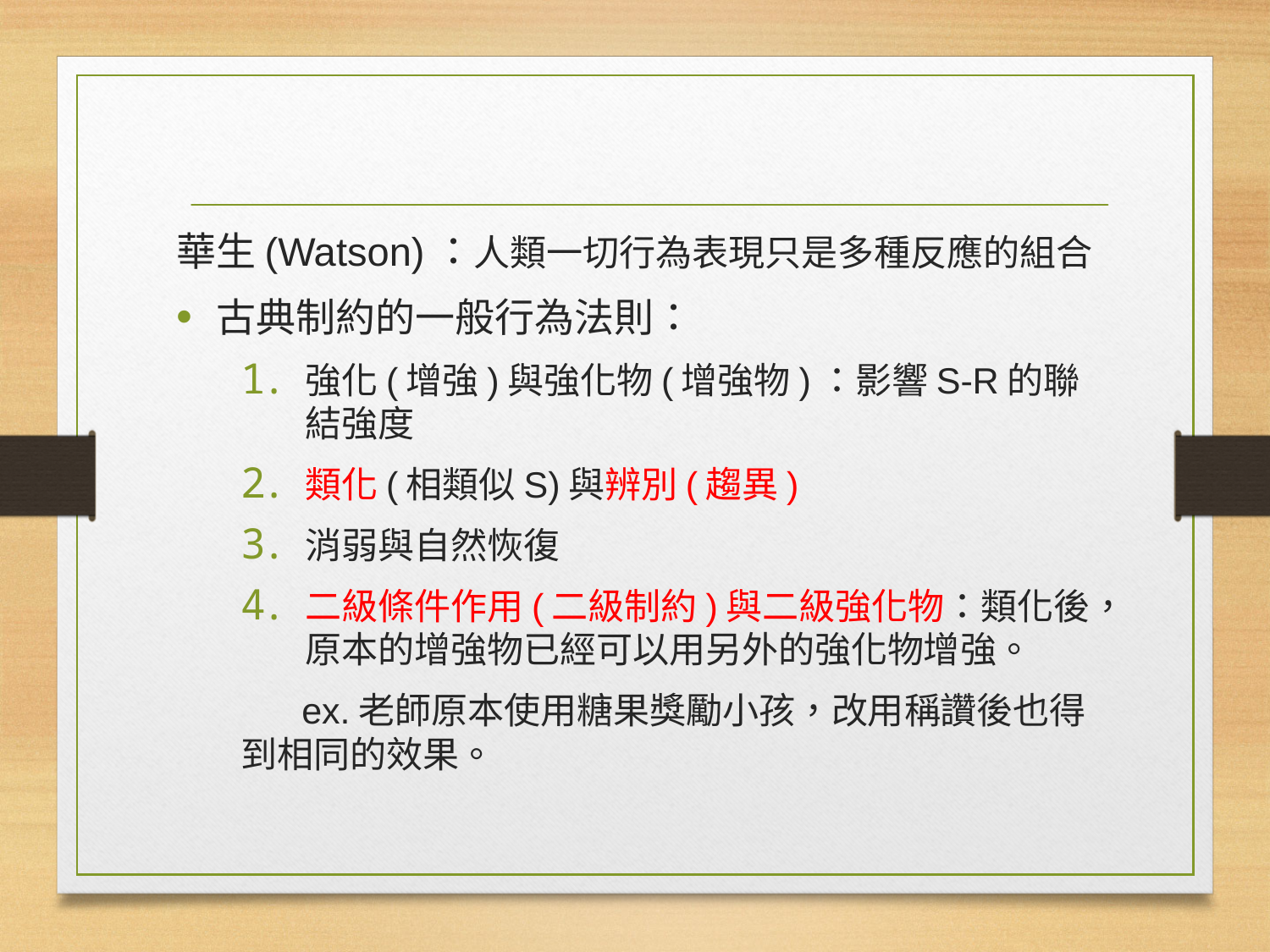

#
華生(Watson)：人類一切行為表現只是多種反應的組合
古典制約的一般行為法則：
強化(增強)與強化物(增強物)：影響S-R的聯結強度
類化(相類似S)與辨別(趨異)
消弱與自然恢復
二級條件作用(二級制約)與二級強化物：類化後，原本的增強物已經可以用另外的強化物增強。
      ex.老師原本使用糖果獎勵小孩，改用稱讚後也得到相同的效果。